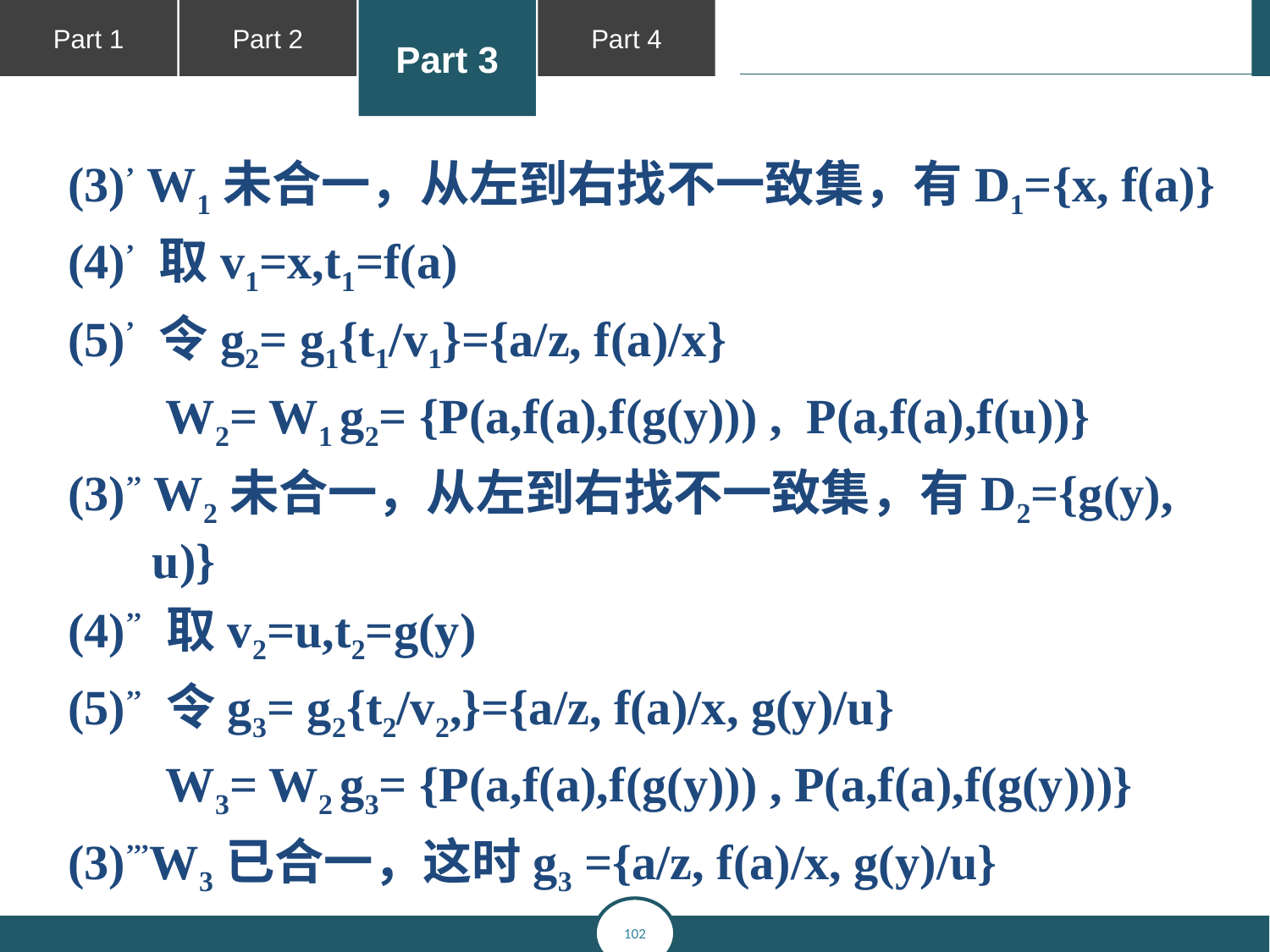

(3)’ W1未合一，从左到右找不一致集，有D1={x, f(a)}
(4)’ 取v1=x,t1=f(a)
(5)’ 令g2= g1{t1/v1}={a/z, f(a)/x}
        W2= W1 g2= {P(a,f(a),f(g(y))) ,  P(a,f(a),f(u))}
(3)’’ W2未合一，从左到右找不一致集，有D2={g(y), u)}
(4)’’ 取v2=u,t2=g(y)
(5)’’ 令g3= g2{t2/v2,}={a/z, f(a)/x, g(y)/u}
        W3= W2 g3= {P(a,f(a),f(g(y))) , P(a,f(a),f(g(y)))}
(3)’’’W3已合一，这时g3 ={a/z, f(a)/x, g(y)/u}